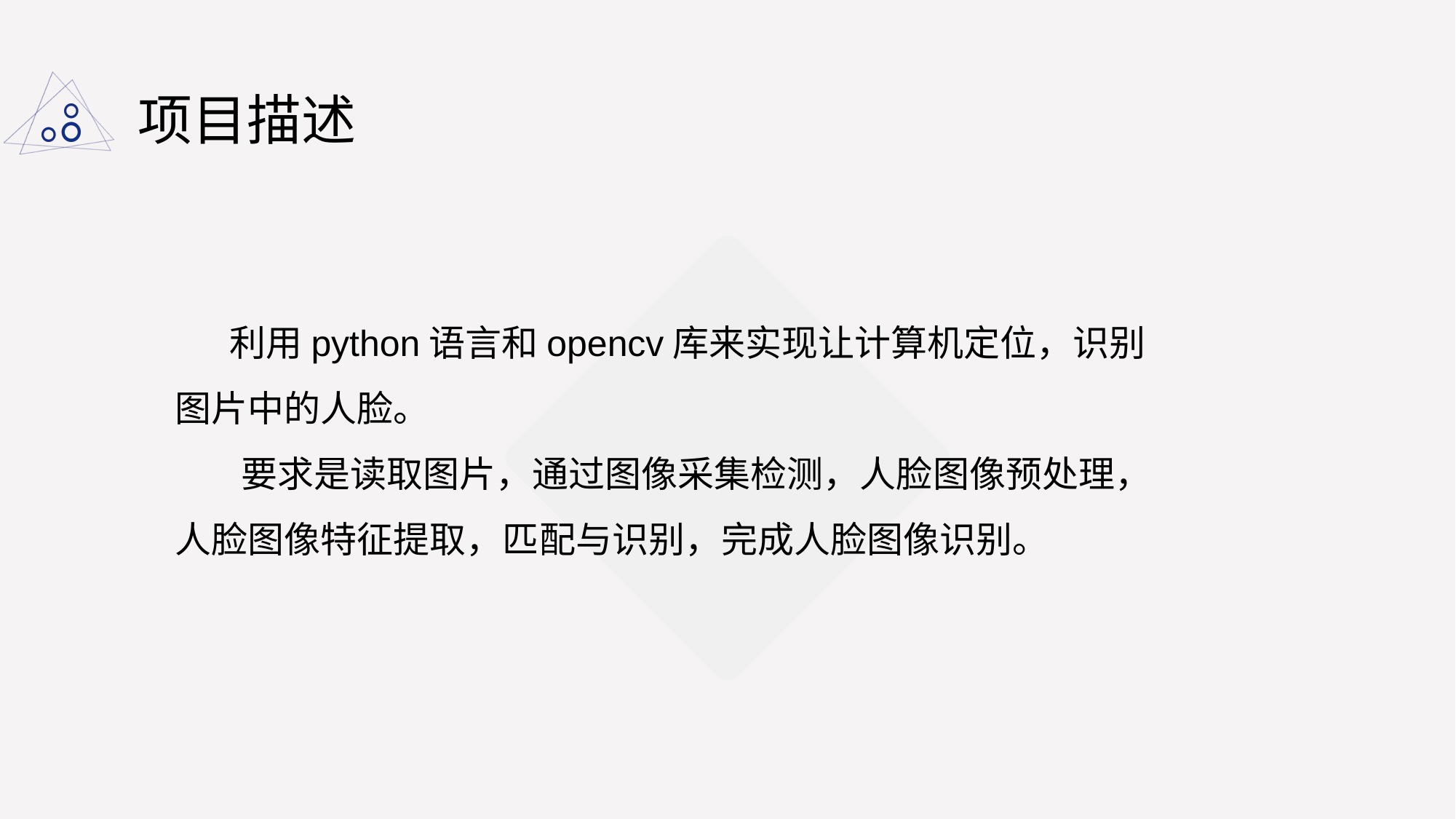

# 项目描述
       利用python语言和opencv库来实现让计算机定位，识别图片中的人脸。
       要求是读取图片，通过图像采集检测，人脸图像预处理，人脸图像特征提取，匹配与识别，完成人脸图像识别。